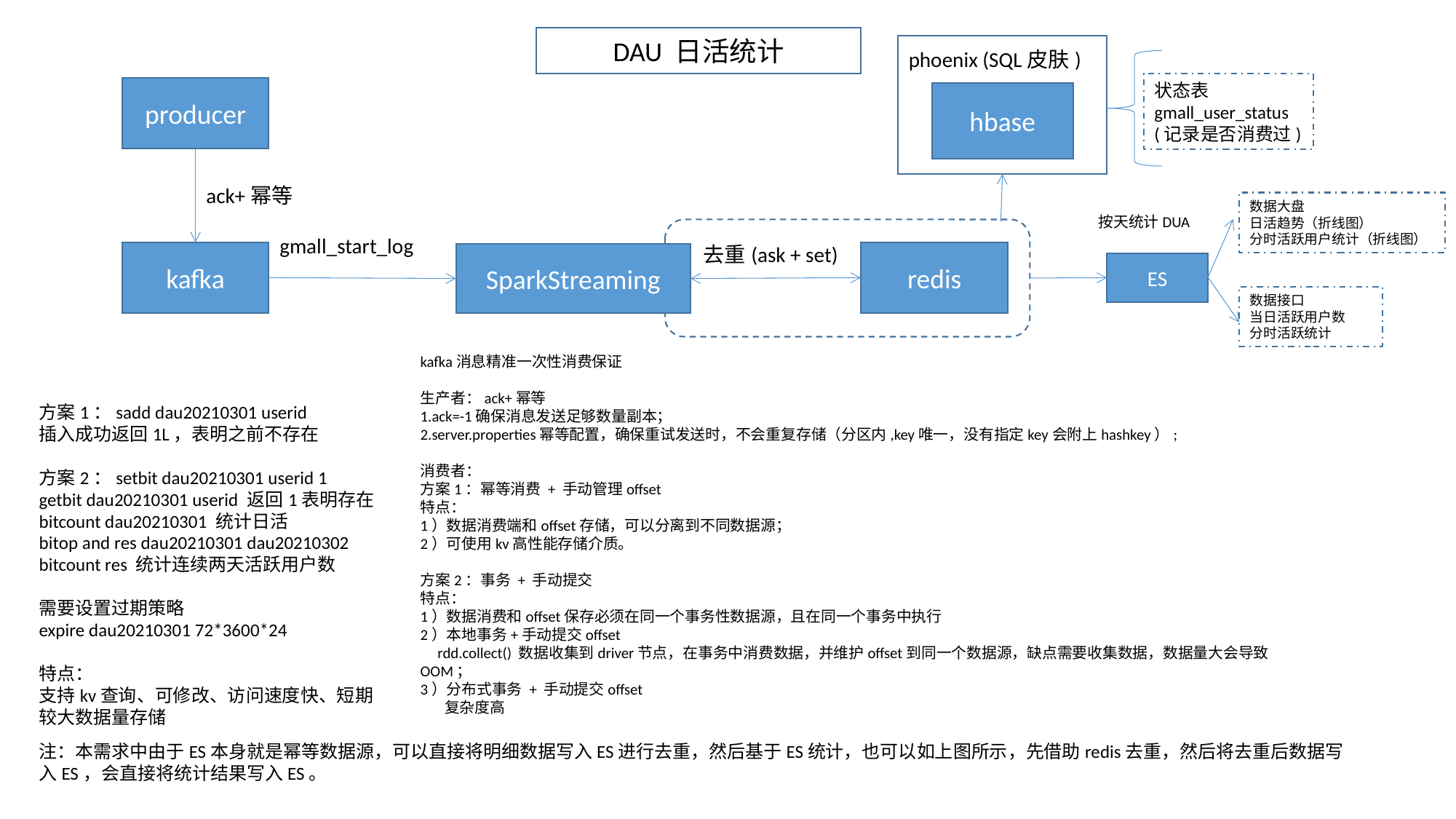

DAU 日活统计

phoenix (SQL皮肤)
hbase

状态表gmall_user_status
(记录是否消费过)
producer
ack+幂等
按天统计DUA

gmall_start_log
去重(ask + set)
kafka
redis
SparkStreaming
ES
数据大盘
日活趋势（折线图）
分时活跃用户统计（折线图）
数据接口
当日活跃用户数
分时活跃统计
kafka消息精准一次性消费保证

生产者：ack+幂等
1.ack=-1确保消息发送足够数量副本；
2.server.properties幂等配置，确保重试发送时，不会重复存储（分区内,key唯一，没有指定key会附上hashkey）;

消费者：
方案1：幂等消费 + 手动管理offset
特点：
1）数据消费端和offset存储，可以分离到不同数据源；
2）可使用kv高性能存储介质。

方案2：事务 + 手动提交
特点：
1）数据消费和offset保存必须在同一个事务性数据源，且在同一个事务中执行
2）本地事务+手动提交offset
     rdd.collect() 数据收集到driver节点，在事务中消费数据，并维护offset到同一个数据源，缺点需要收集数据，数据量大会导致OOM；
3）分布式事务 + 手动提交offset
      复杂度高
方案1：sadd dau20210301 userid
插入成功返回1L，表明之前不存在

方案2：setbit dau20210301 userid 1
getbit dau20210301 userid 返回1表明存在
bitcount dau20210301 统计日活
bitop and res dau20210301 dau20210302
bitcount res 统计连续两天活跃用户数

需要设置过期策略
expire dau20210301 72*3600*24

特点：
支持kv查询、可修改、访问速度快、短期较大数据量存储
注：本需求中由于ES本身就是幂等数据源，可以直接将明细数据写入ES进行去重，然后基于ES统计，也可以如上图所示，先借助redis去重，然后将去重后数据写入ES，会直接将统计结果写入ES。